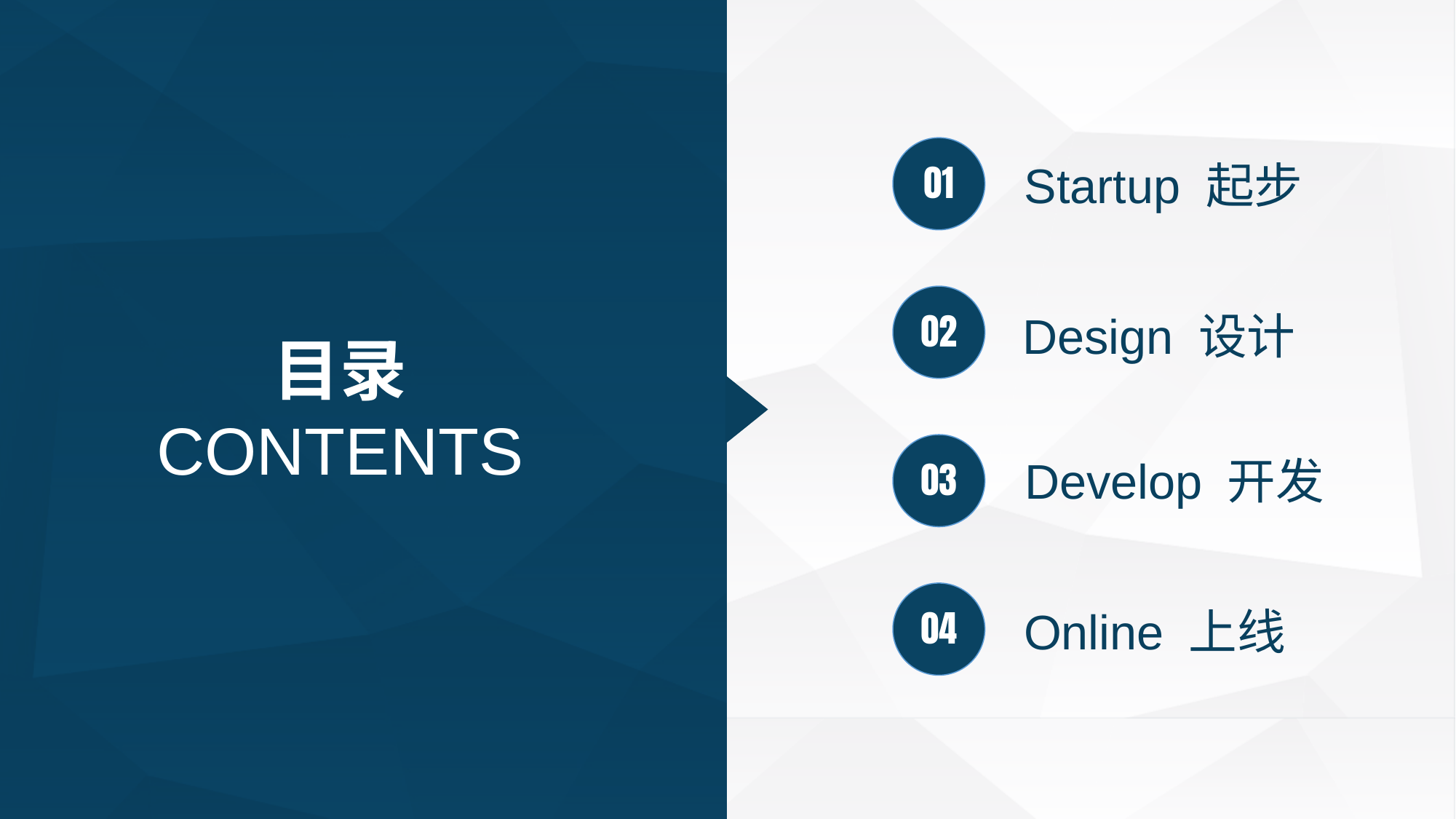

01
Startup 起步
02
Design 设计
目录
CONTENTS

03
Develop 开发
04
Online 上线